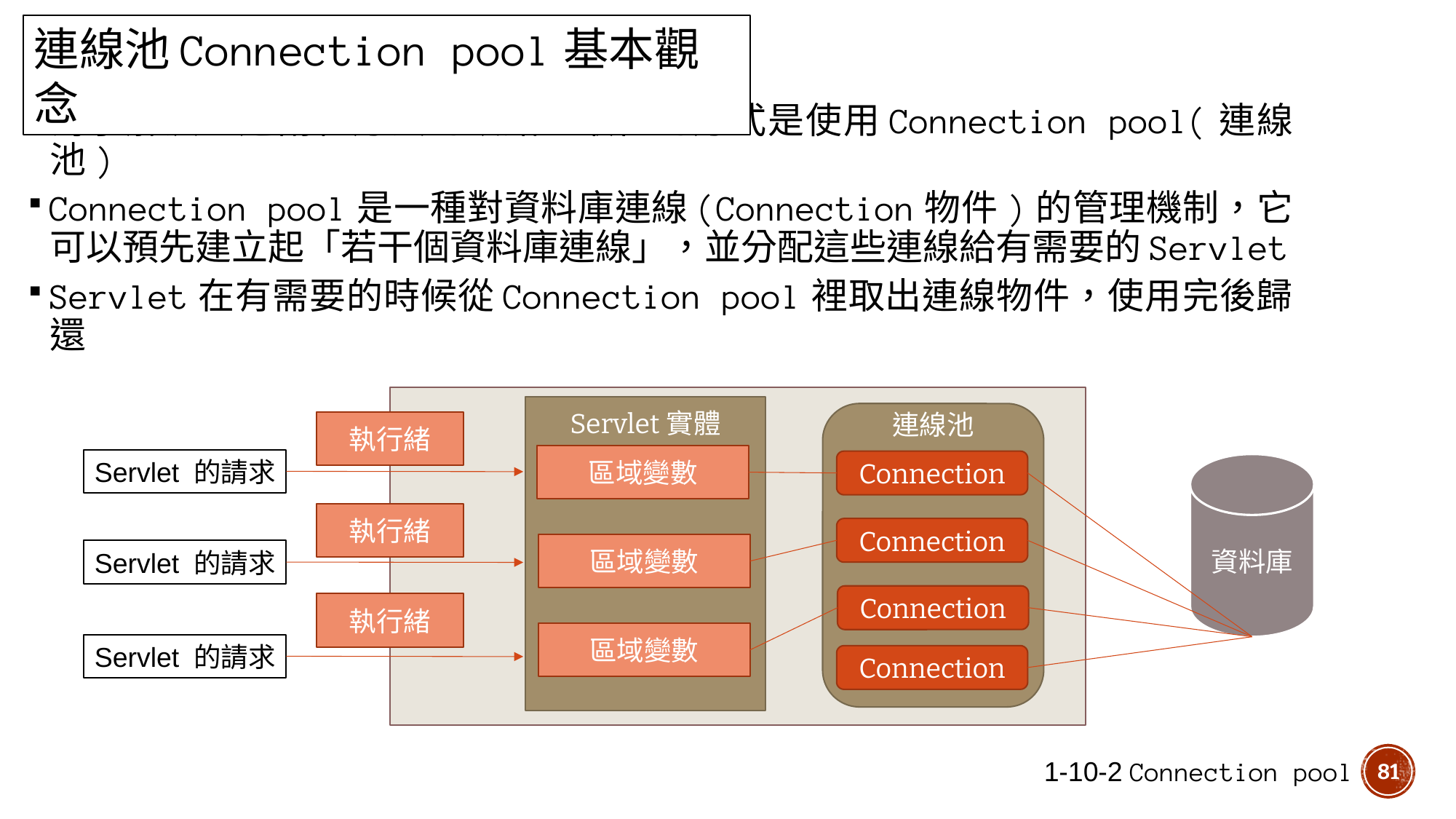

連線池Connection pool基本觀念
為了解決上述兩種方法的缺點，最佳的方式是使用Connection pool(連線池)
Connection pool是一種對資料庫連線(Connection物件)的管理機制，它可以預先建立起「若干個資料庫連線」，並分配這些連線給有需要的Servlet
Servlet在有需要的時候從Connection pool裡取出連線物件，使用完後歸還

Servlet實體

連線池

執行緒
區域變數
Servlet 的請求
Connection
資料庫
執行緒
Connection
區域變數
Servlet 的請求
Connection
執行緒
區域變數
Servlet 的請求
Connection
1-10-2 Connection pool
81